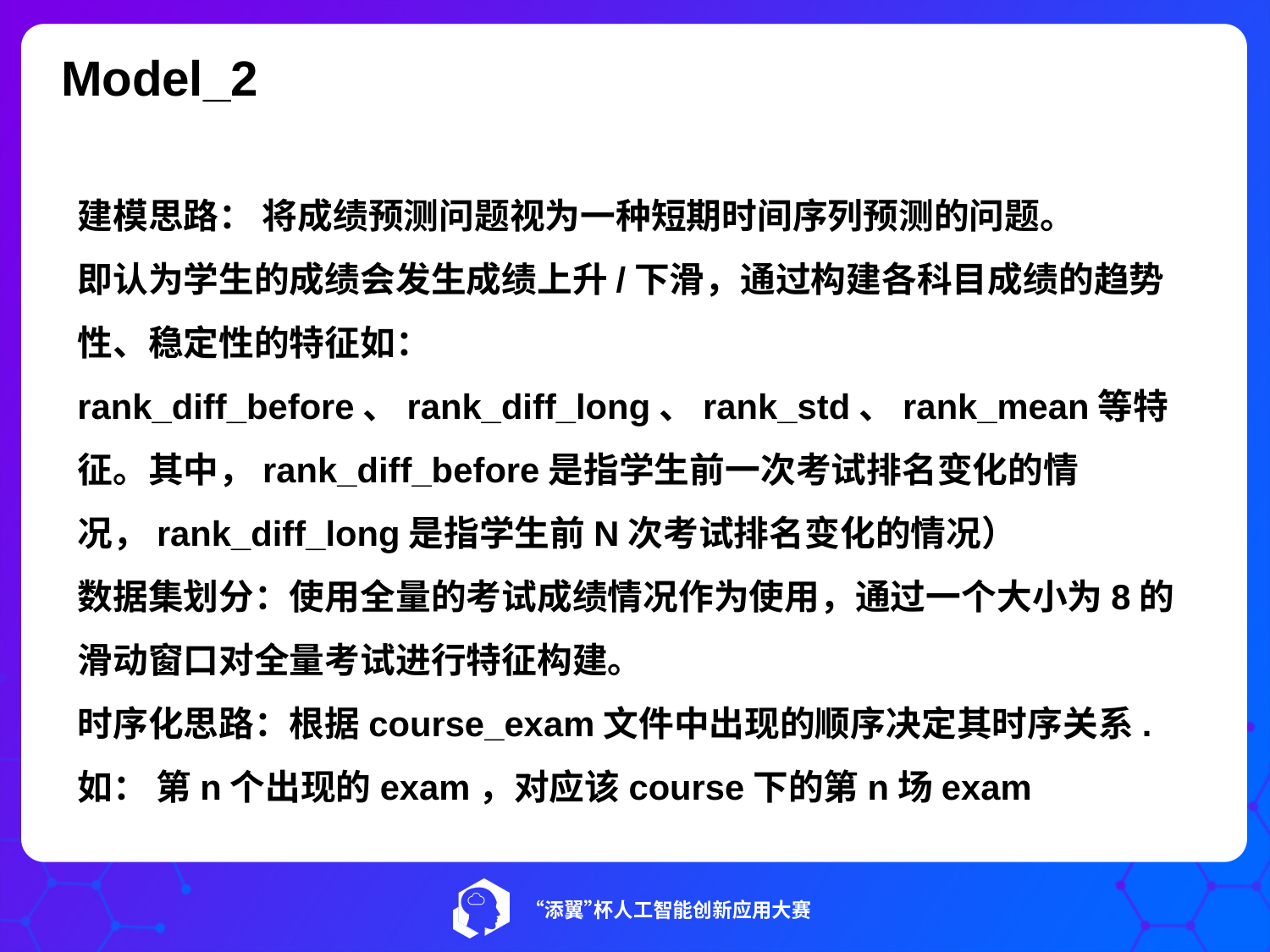

Model_2
建模思路： 将成绩预测问题视为一种短期时间序列预测的问题。
即认为学生的成绩会发生成绩上升/下滑，通过构建各科目成绩的趋势性、稳定性的特征如： rank_diff_before、rank_diff_long、rank_std、rank_mean等特征。其中，rank_diff_before是指学生前一次考试排名变化的情况，rank_diff_long是指学生前N次考试排名变化的情况）
数据集划分：使用全量的考试成绩情况作为使用，通过一个大小为8的滑动窗口对全量考试进行特征构建。
时序化思路：根据course_exam文件中出现的顺序决定其时序关系. 如： 第n个出现的exam，对应该course下的第n场exam